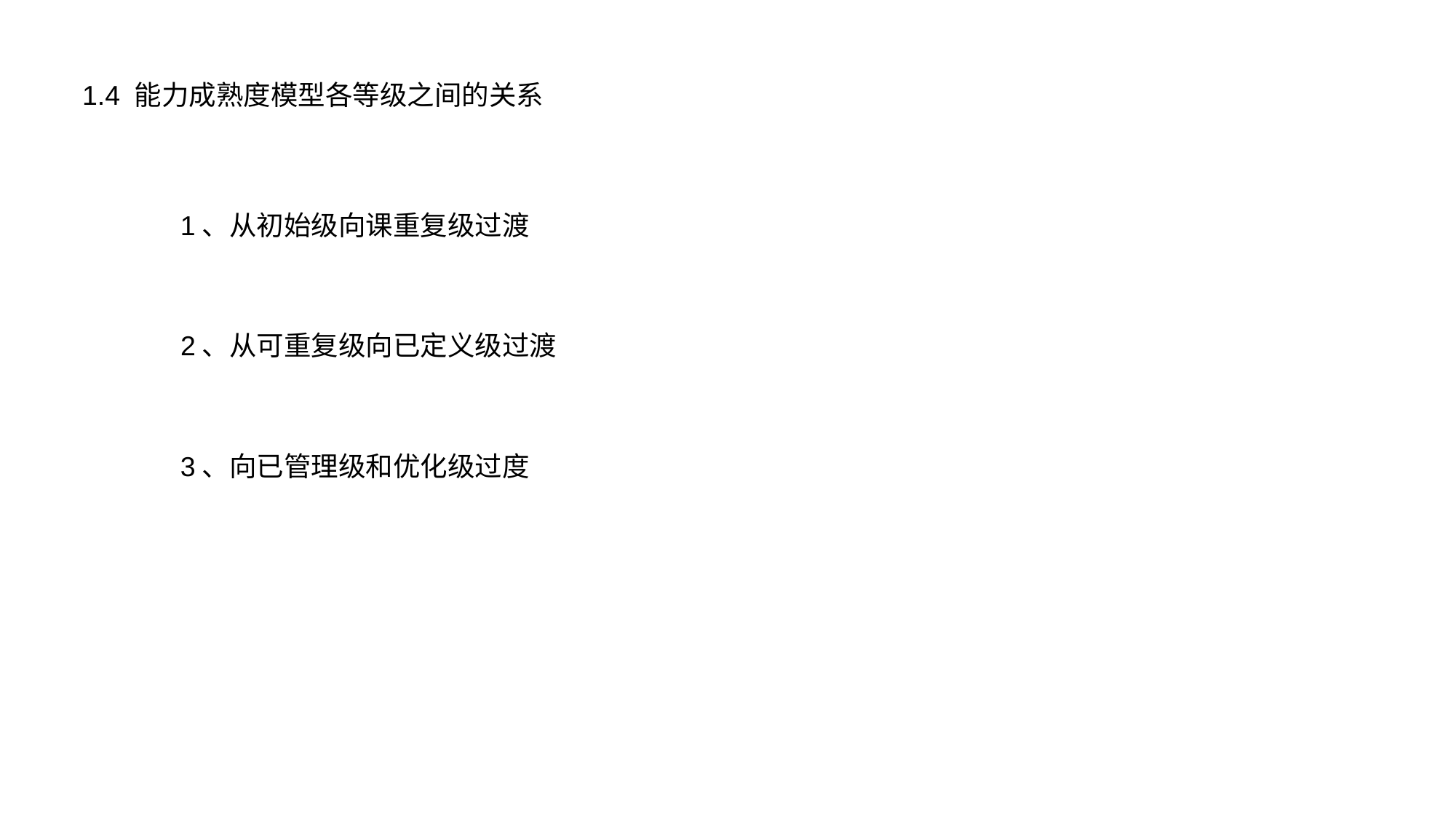

1.4 能力成熟度模型各等级之间的关系
1、从初始级向课重复级过渡
2、从可重复级向已定义级过渡
3、向已管理级和优化级过度